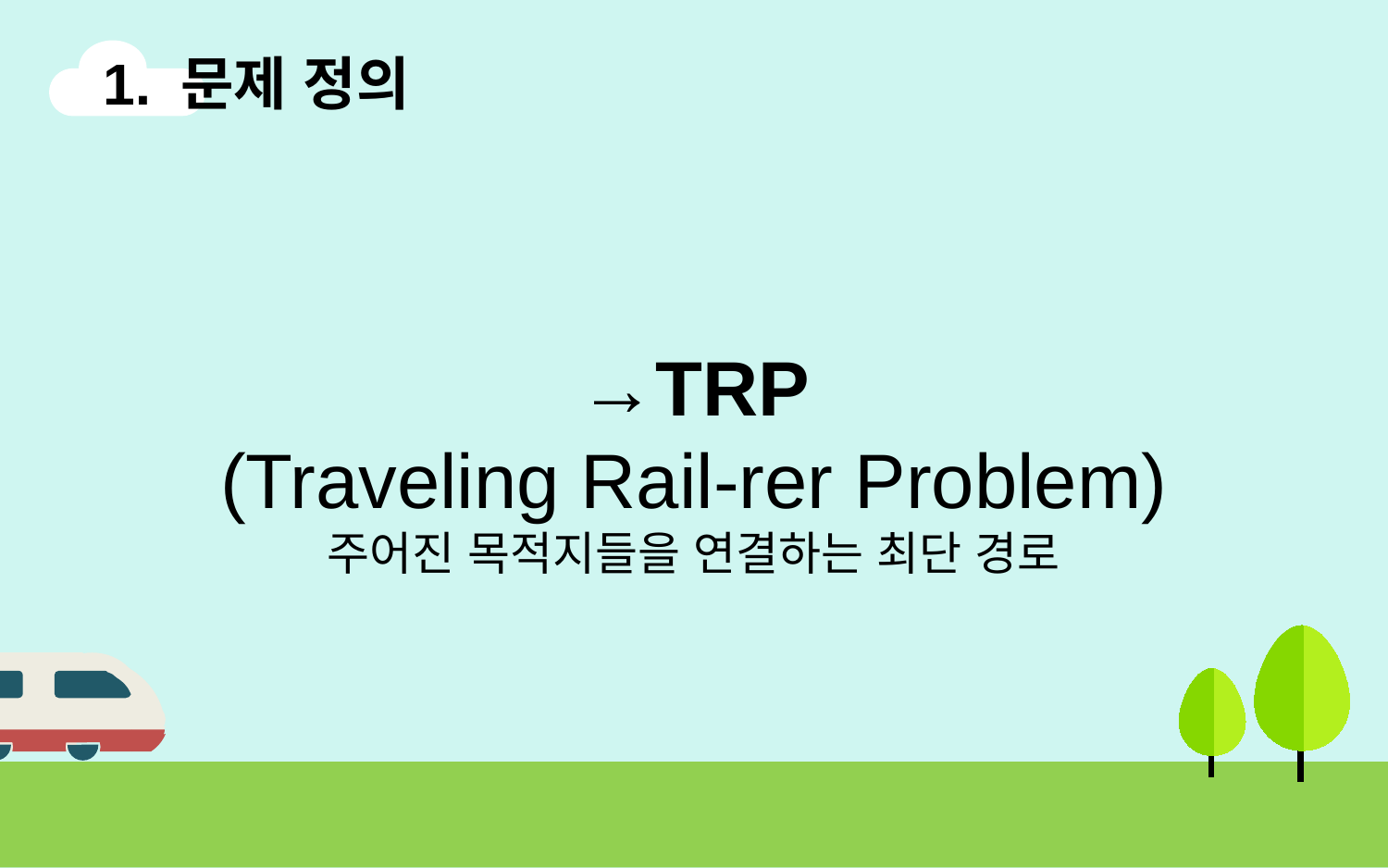

1. 문제 정의
→TRP
(Traveling Rail-rer Problem)
주어진 목적지들을 연결하는 최단 경로